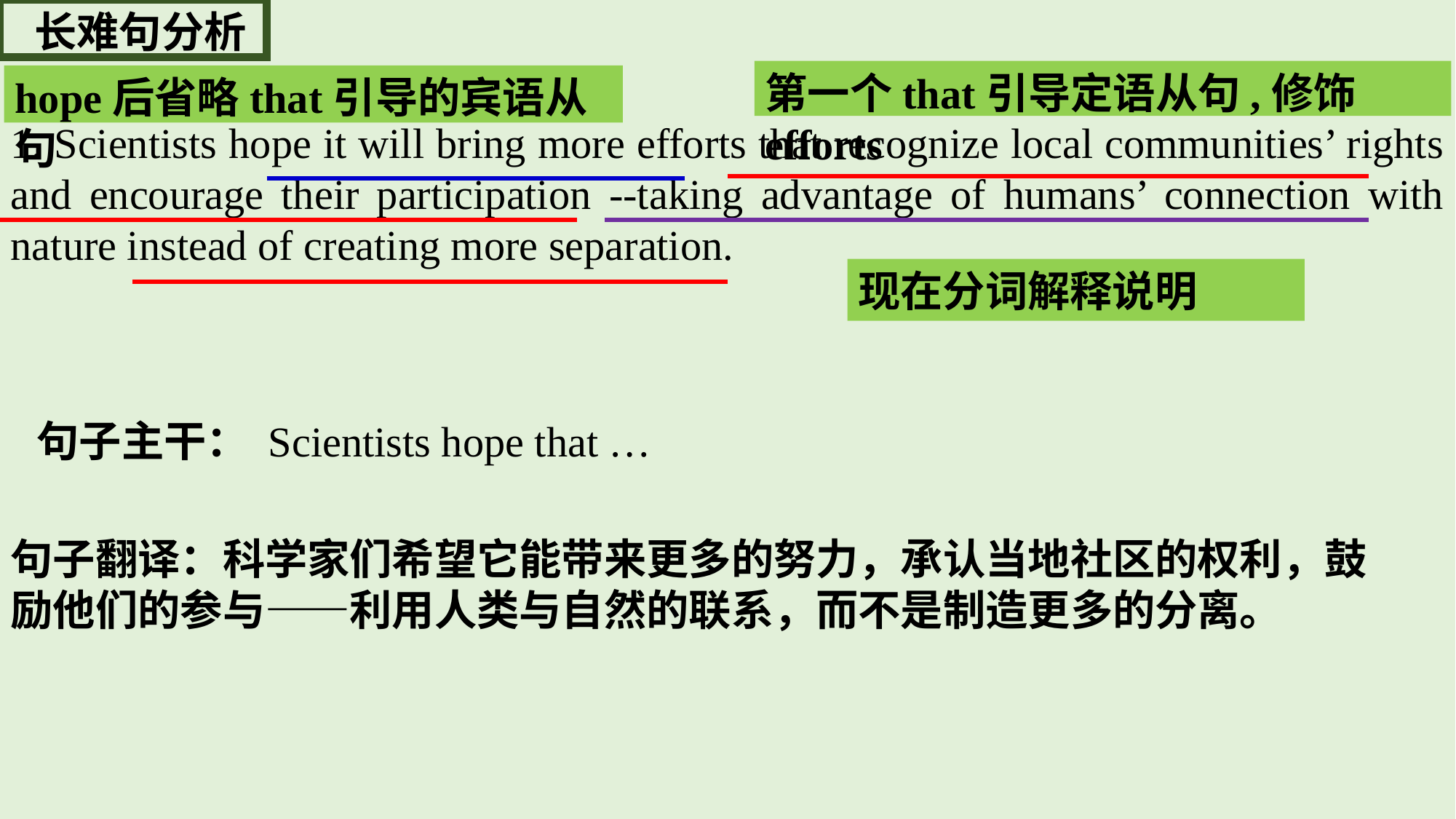

长难句分析
第一个that引导定语从句,修饰efforts
hope后省略that引导的宾语从句
1. Scientists hope it will bring more efforts that recognize local communities’ rights and encourage their participation --taking advantage of humans’ connection with nature instead of creating more separation.
现在分词解释说明
句子主干： Scientists hope that …
句子翻译：科学家们希望它能带来更多的努力，承认当地社区的权利，鼓励他们的参与——利用人类与自然的联系，而不是制造更多的分离。